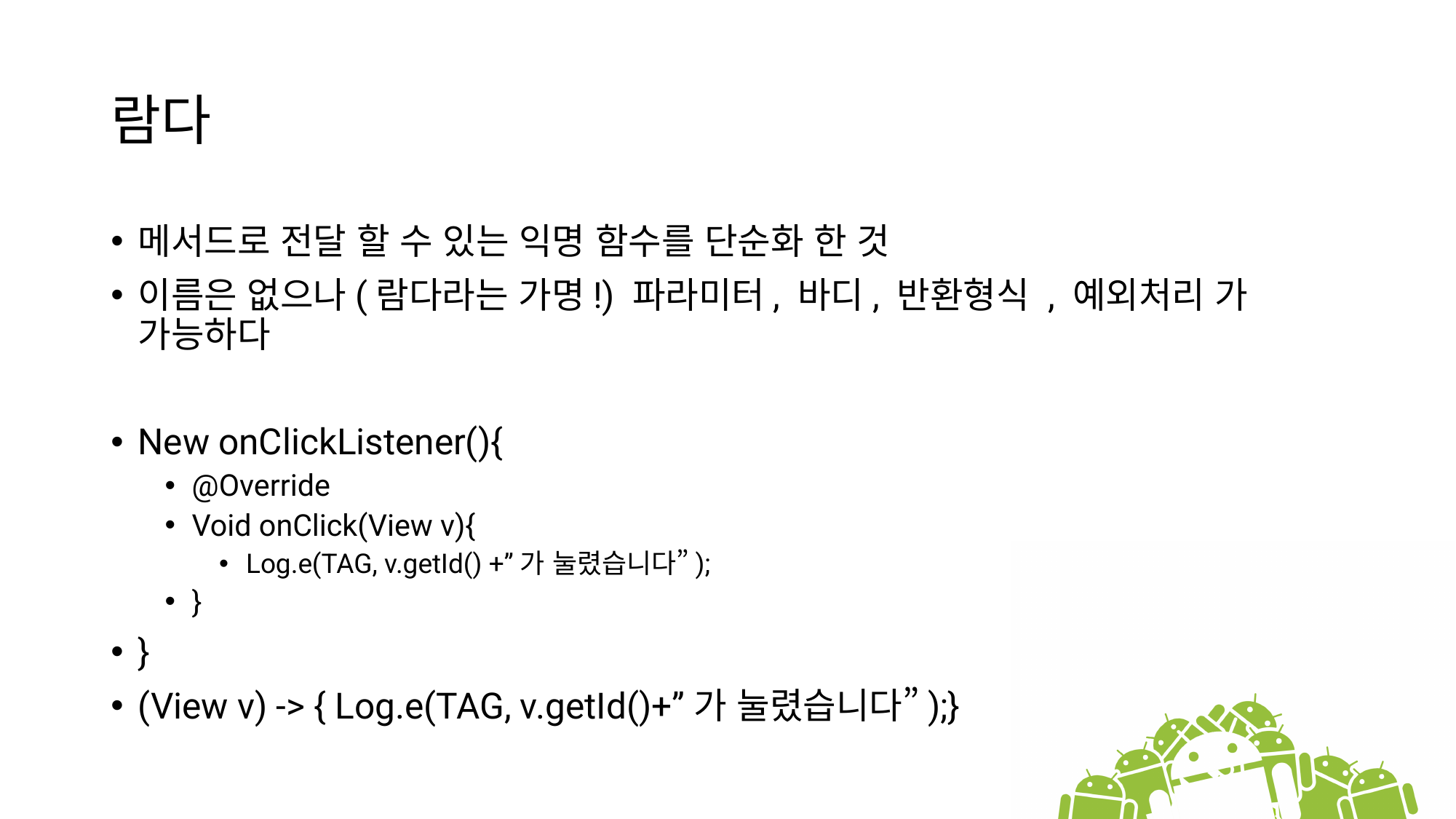

# 람다
메서드로 전달 할 수 있는 익명 함수를 단순화 한 것
이름은 없으나(람다라는 가명!) 파라미터, 바디, 반환형식 , 예외처리 가 가능하다

New onClickListener(){
@Override
Void onClick(View v){
Log.e(TAG, v.getId() +”가 눌렸습니다”);
}
}
(View v) -> { Log.e(TAG, v.getId()+”가 눌렸습니다”);}